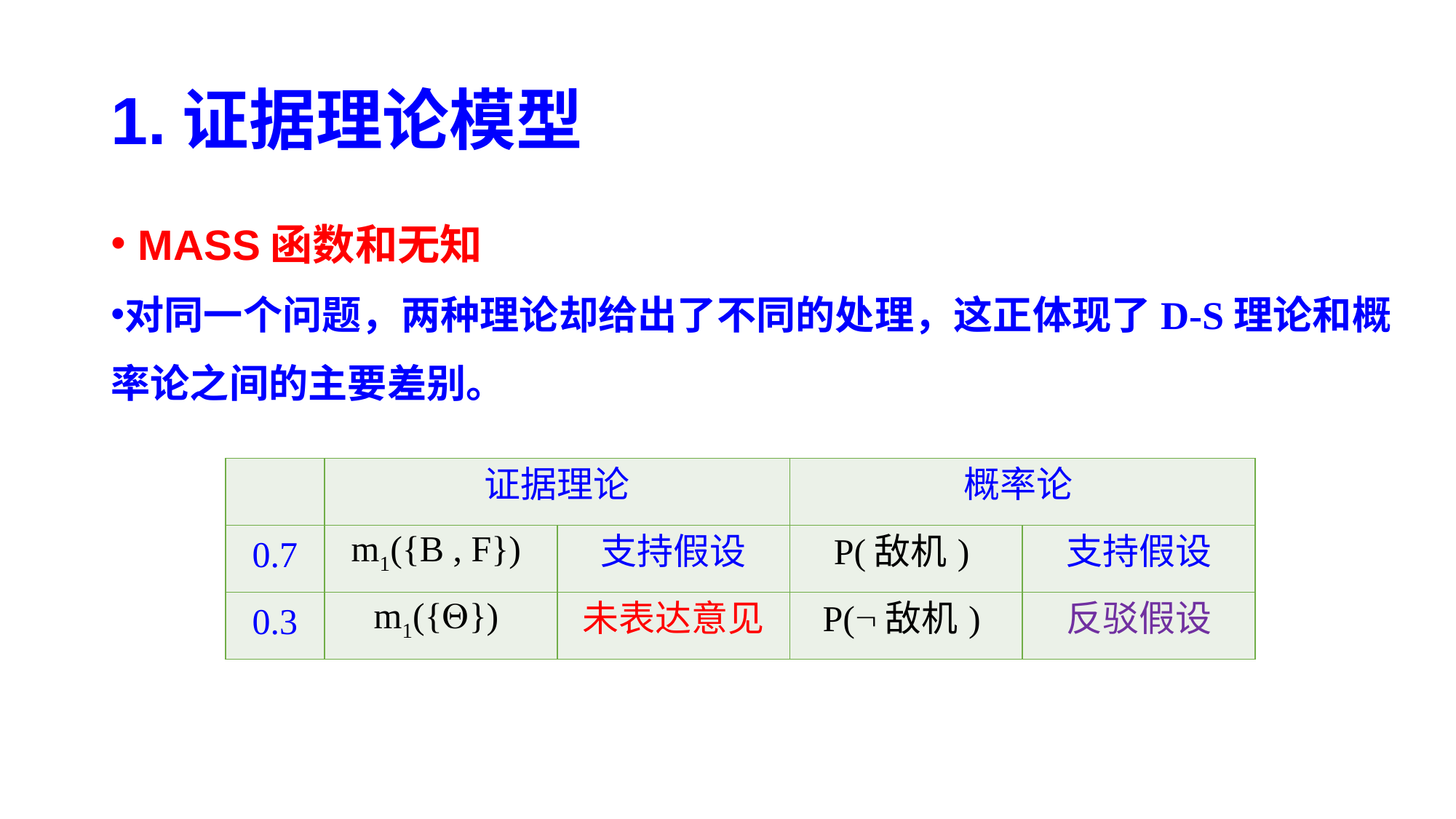

# 1.证据理论模型
MASS函数和无知
对同一个问题，两种理论却给出了不同的处理，这正体现了D-S理论和概率论之间的主要差别。

|  | 证据理论 |  | 概率论 |  |
| --- | --- | --- | --- | --- |
| 0.7 | m1({B , F}) | 支持假设 | P(敌机) | 支持假设 |
| 0.3 | m1({Θ}) | 未表达意见 | P(¬敌机) | 反驳假设 |